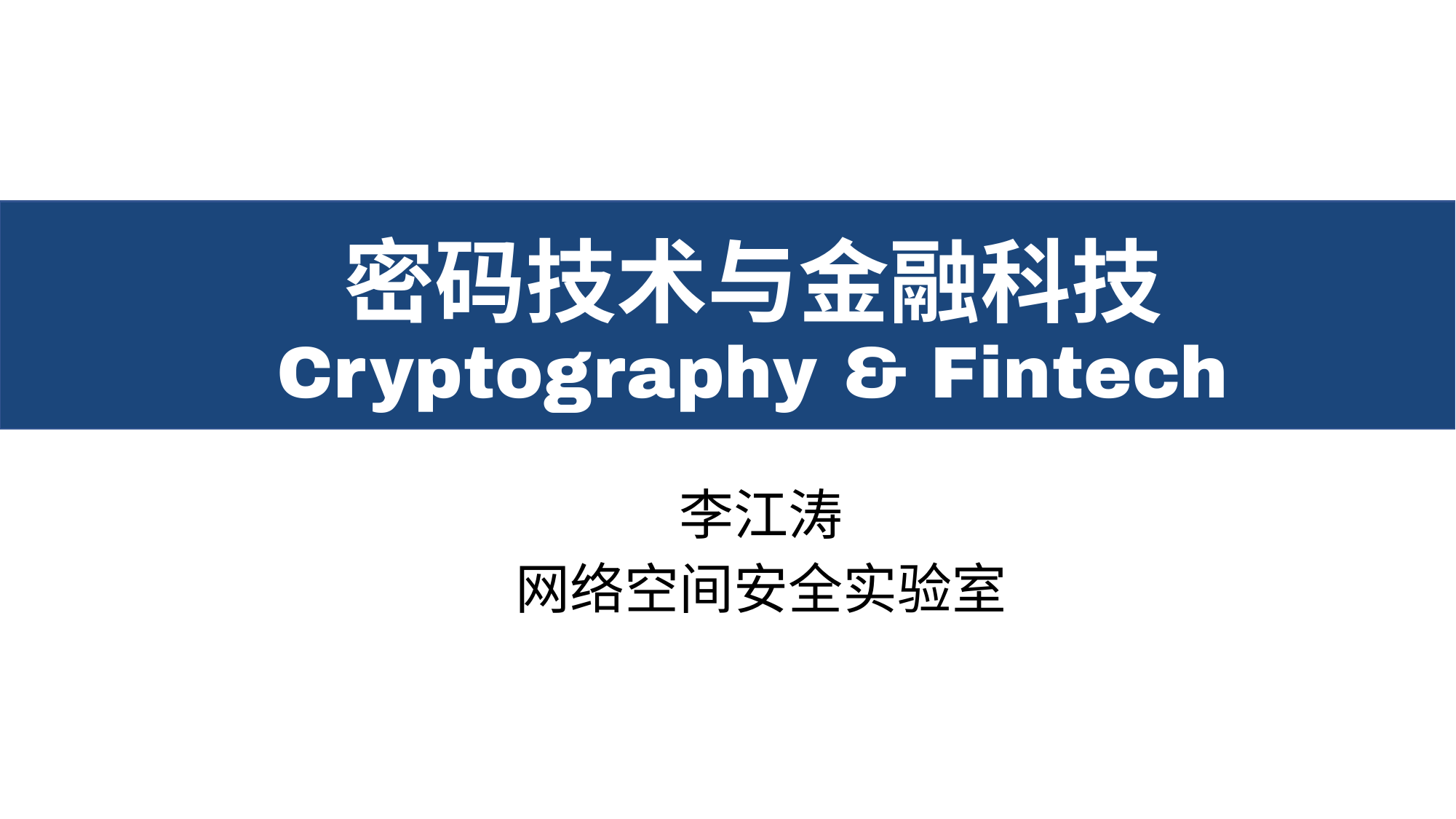

# 密码技术与金融科技 Cryptography & Fintech

李江涛
网络空间安全实验室